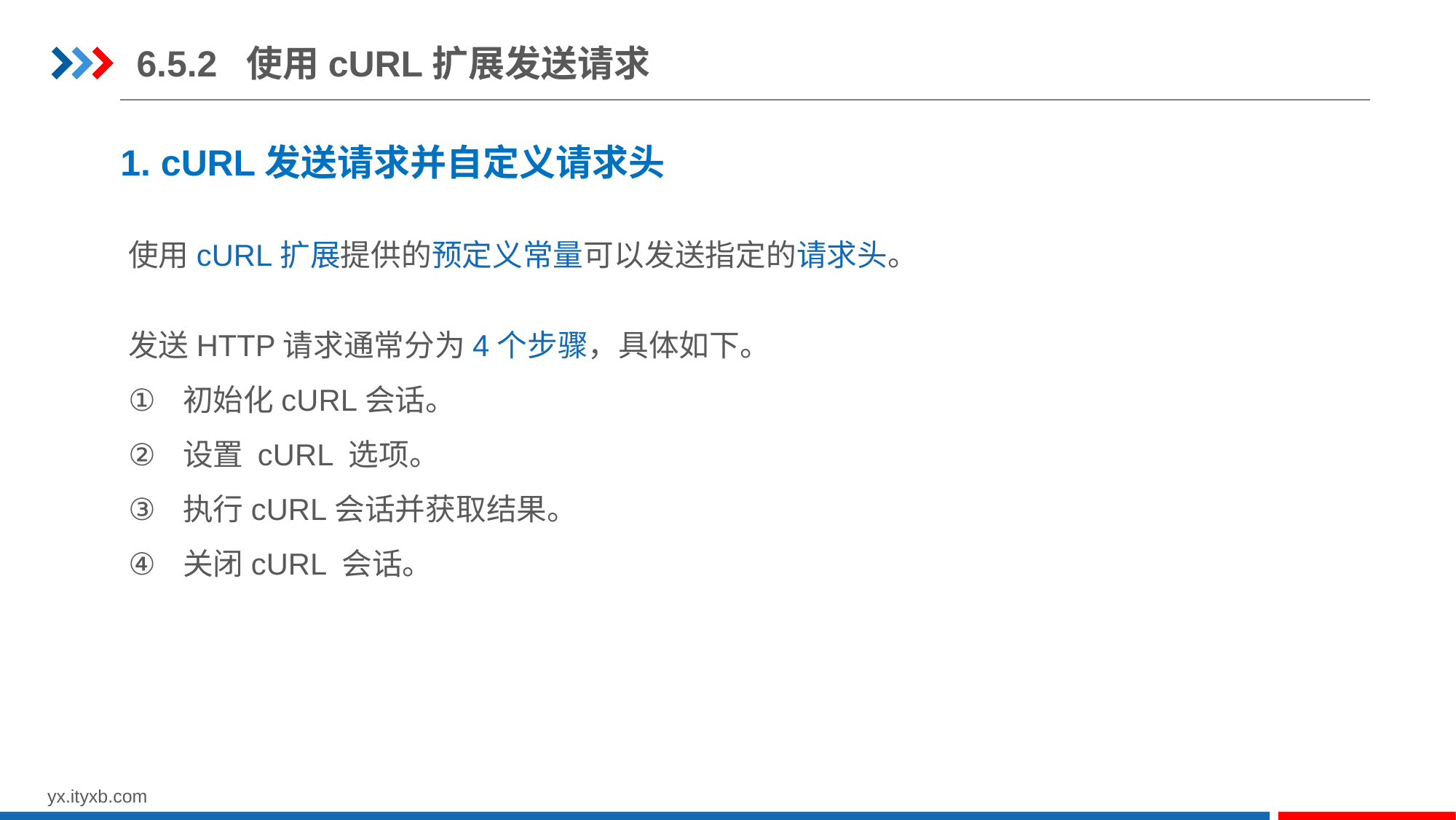

6.5.2  使用cURL扩展发送请求
1. cURL发送请求并自定义请求头
使用cURL扩展提供的预定义常量可以发送指定的请求头。
发送HTTP请求通常分为4个步骤，具体如下。
初始化cURL会话。
设置 cURL 选项。
执行cURL会话并获取结果。
关闭cURL 会话。